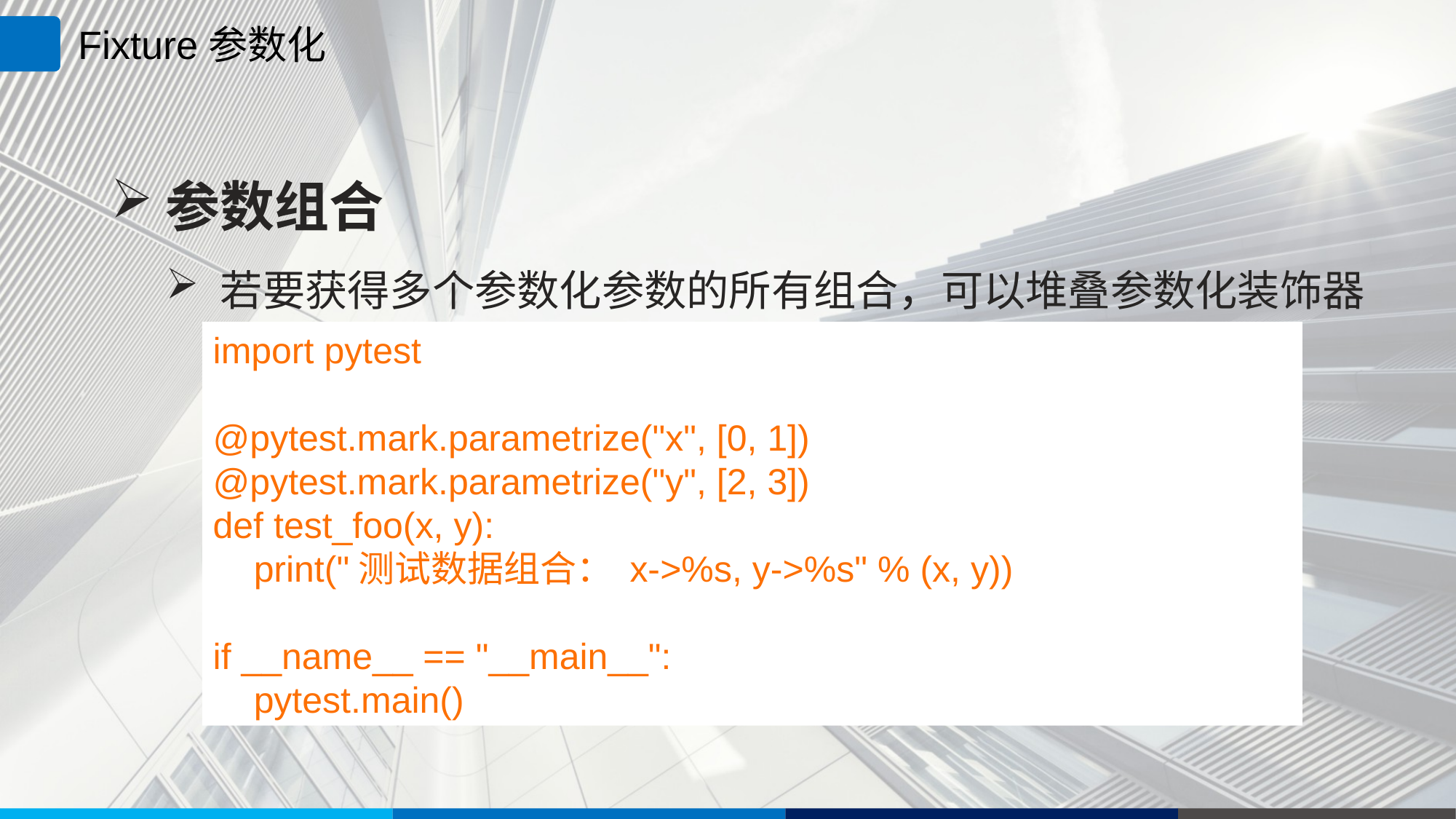

Fixture参数化

参数组合
若要获得多个参数化参数的所有组合，可以堆叠参数化装饰器
import pytest

@pytest.mark.parametrize("x", [0, 1])
@pytest.mark.parametrize("y", [2, 3])
def test_foo(x, y):
    print("测试数据组合： x->%s, y->%s" % (x, y))

if __name__ == "__main__":
    pytest.main()